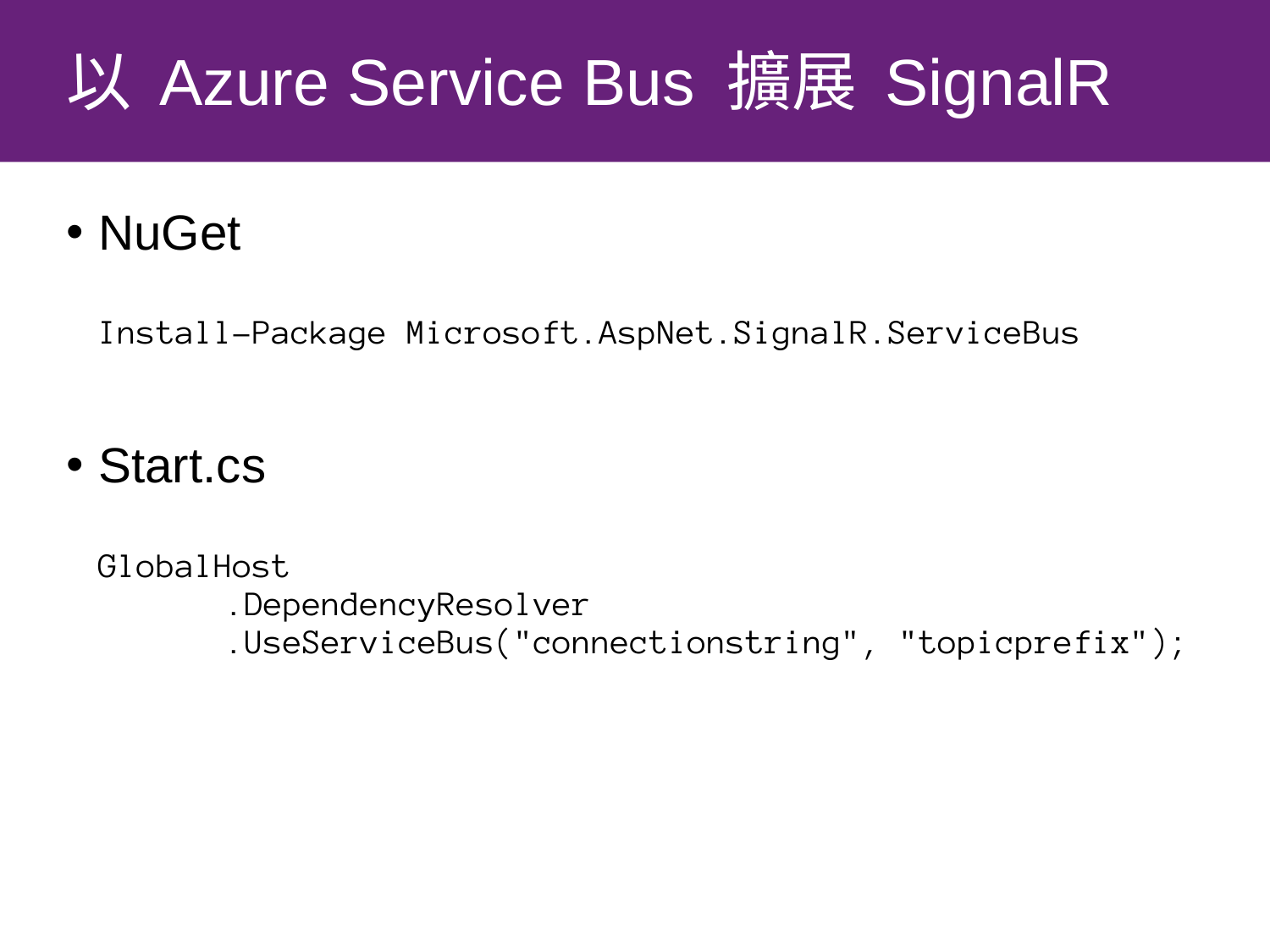

# 以 Azure Service Bus 擴展 SignalR
NuGet
Install-Package Microsoft.AspNet.SignalR.ServiceBus

Start.cs
GlobalHost
	.DependencyResolver
	.UseServiceBus("connectionstring", "topicprefix");